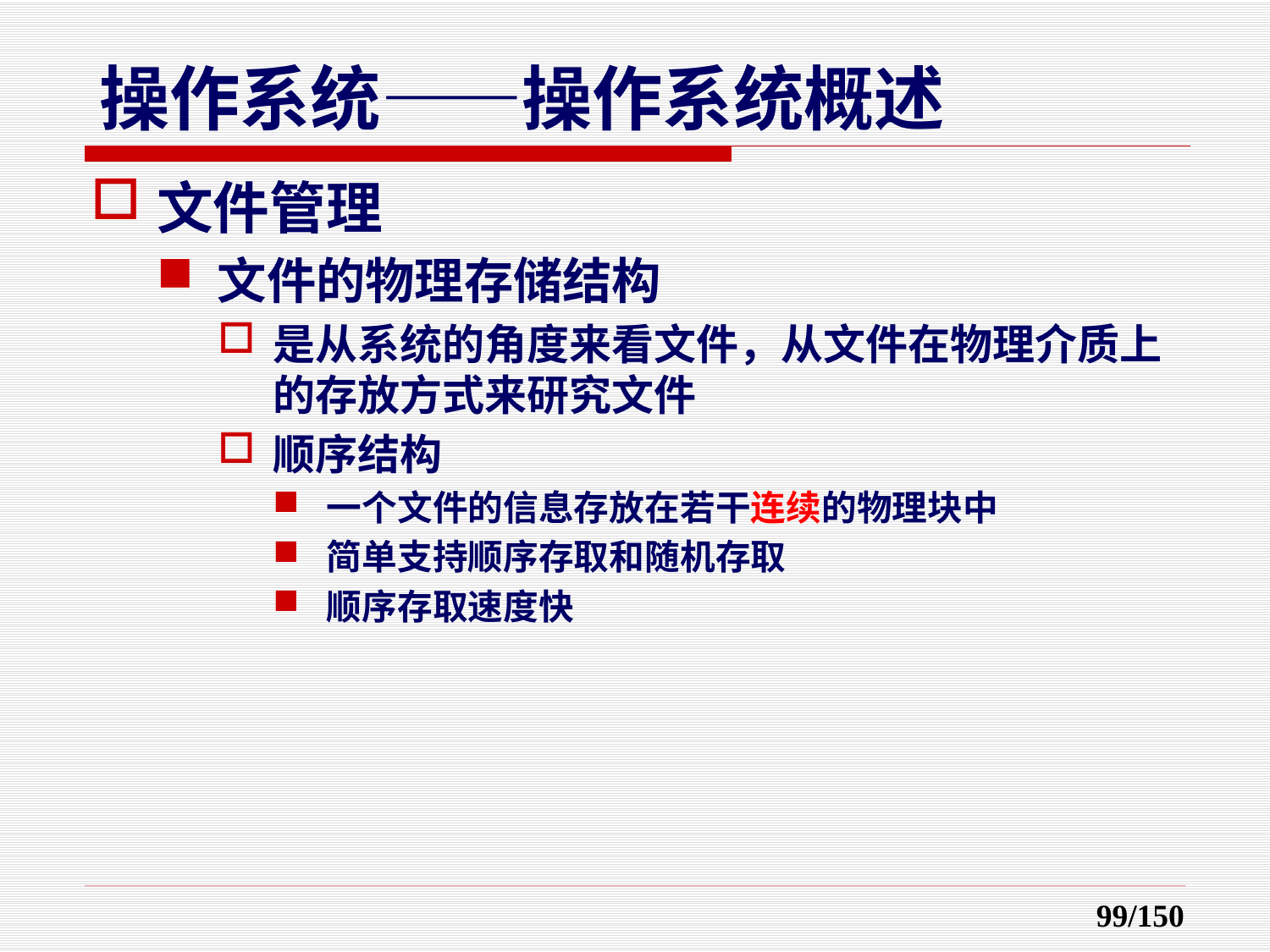

文件管理
文件的物理存储结构
是从系统的角度来看文件，从文件在物理介质上的存放方式来研究文件
顺序结构
一个文件的信息存放在若干连续的物理块中
简单支持顺序存取和随机存取
顺序存取速度快